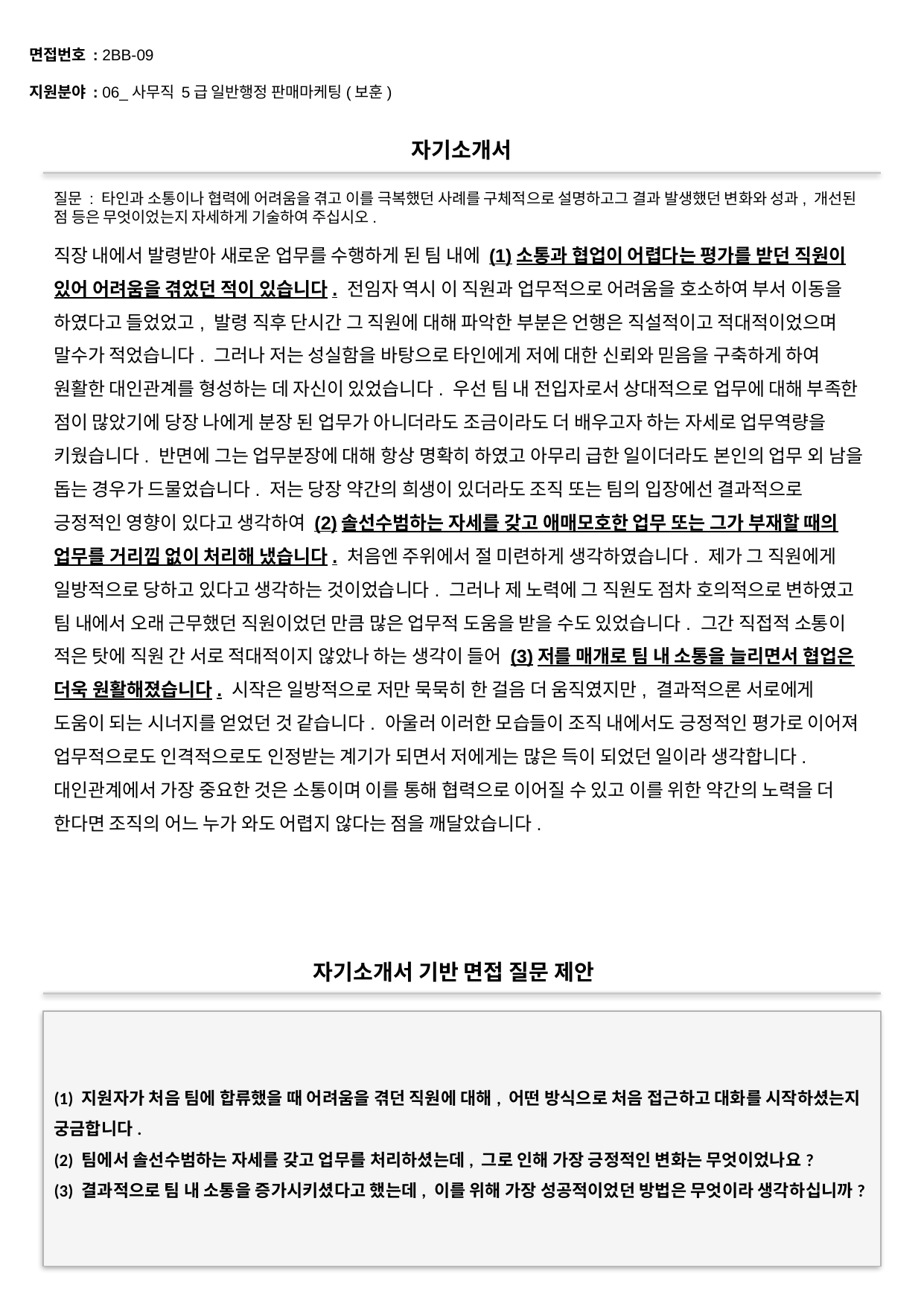

면접번호 : 2BB-09

지원분야 : 06_사무직 5급 일반행정 판매마케팅(보훈)
#

자기소개서

질문 : 타인과 소통이나 협력에 어려움을 겪고 이를 극복했던 사례를 구체적으로 설명하고그 결과 발생했던 변화와 성과, 개선된 점 등은 무엇이었는지 자세하게 기술하여 주십시오.

직장 내에서 발령받아 새로운 업무를 수행하게 된 팀 내에 (1)소통과 협업이 어렵다는 평가를 받던 직원이 있어 어려움을 겪었던 적이 있습니다. 전임자 역시 이 직원과 업무적으로 어려움을 호소하여 부서 이동을 하였다고 들었었고, 발령 직후 단시간 그 직원에 대해 파악한 부분은 언행은 직설적이고 적대적이었으며 말수가 적었습니다. 그러나 저는 성실함을 바탕으로 타인에게 저에 대한 신뢰와 믿음을 구축하게 하여 원활한 대인관계를 형성하는 데 자신이 있었습니다. 우선 팀 내 전입자로서 상대적으로 업무에 대해 부족한 점이 많았기에 당장 나에게 분장 된 업무가 아니더라도 조금이라도 더 배우고자 하는 자세로 업무역량을 키웠습니다. 반면에 그는 업무분장에 대해 항상 명확히 하였고 아무리 급한 일이더라도 본인의 업무 외 남을 돕는 경우가 드물었습니다. 저는 당장 약간의 희생이 있더라도 조직 또는 팀의 입장에선 결과적으로 긍정적인 영향이 있다고 생각하여 (2)솔선수범하는 자세를 갖고 애매모호한 업무 또는 그가 부재할 때의 업무를 거리낌 없이 처리해 냈습니다. 처음엔 주위에서 절 미련하게 생각하였습니다. 제가 그 직원에게 일방적으로 당하고 있다고 생각하는 것이었습니다. 그러나 제 노력에 그 직원도 점차 호의적으로 변하였고 팀 내에서 오래 근무했던 직원이었던 만큼 많은 업무적 도움을 받을 수도 있었습니다. 그간 직접적 소통이 적은 탓에 직원 간 서로 적대적이지 않았나 하는 생각이 들어 (3)저를 매개로 팀 내 소통을 늘리면서 협업은 더욱 원활해졌습니다. 시작은 일방적으로 저만 묵묵히 한 걸음 더 움직였지만, 결과적으론 서로에게 도움이 되는 시너지를 얻었던 것 같습니다. 아울러 이러한 모습들이 조직 내에서도 긍정적인 평가로 이어져 업무적으로도 인격적으로도 인정받는 계기가 되면서 저에게는 많은 득이 되었던 일이라 생각합니다. 대인관계에서 가장 중요한 것은 소통이며 이를 통해 협력으로 이어질 수 있고 이를 위한 약간의 노력을 더 한다면 조직의 어느 누가 와도 어렵지 않다는 점을 깨달았습니다.

자기소개서 기반 면접 질문 제안

(1) 지원자가 처음 팀에 합류했을 때 어려움을 겪던 직원에 대해, 어떤 방식으로 처음 접근하고 대화를 시작하셨는지 궁금합니다.
(2) 팀에서 솔선수범하는 자세를 갖고 업무를 처리하셨는데, 그로 인해 가장 긍정적인 변화는 무엇이었나요?
(3) 결과적으로 팀 내 소통을 증가시키셨다고 했는데, 이를 위해 가장 성공적이었던 방법은 무엇이라 생각하십니까?